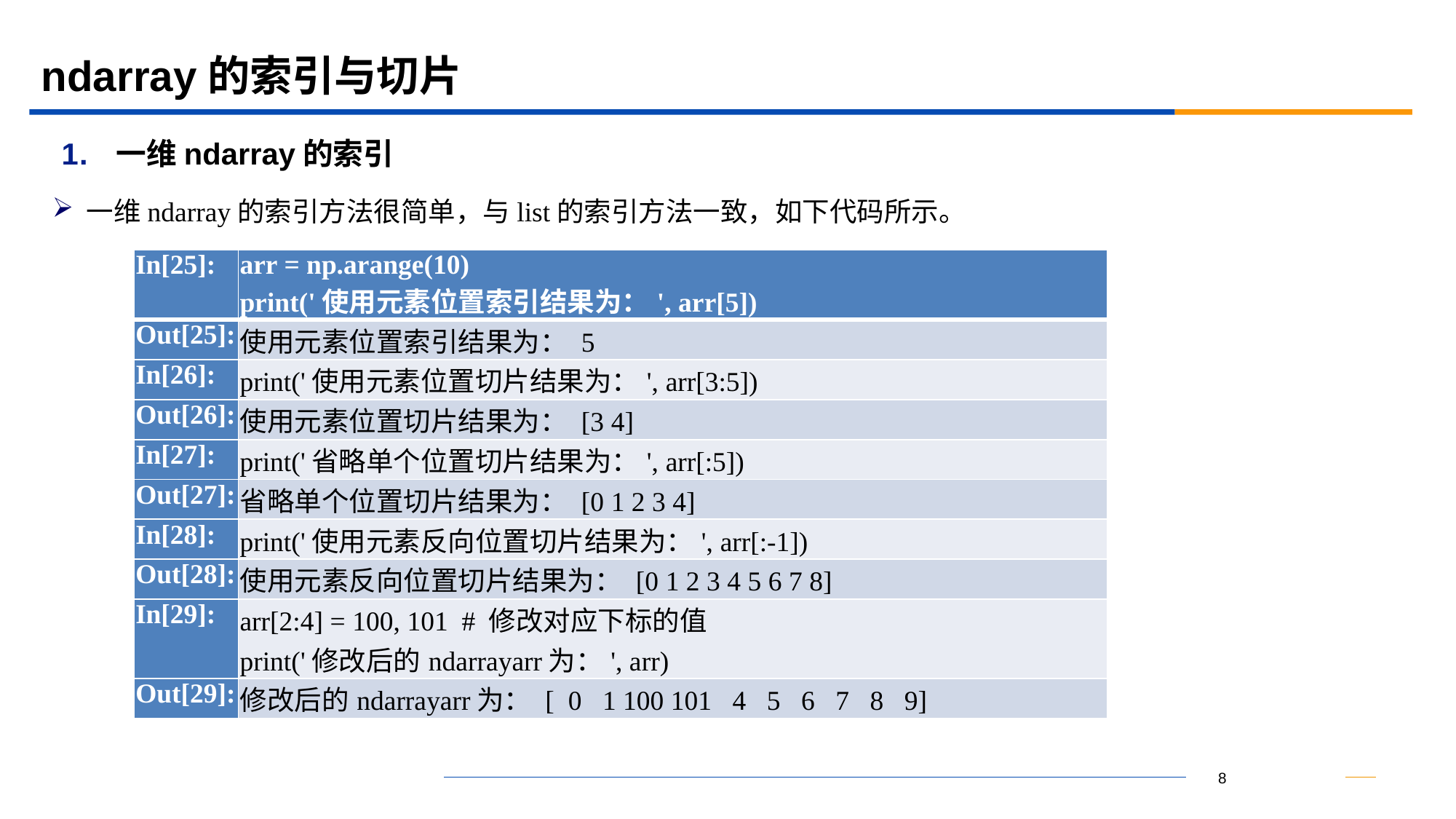

# ndarray的索引与切片
一维ndarray的索引
一维ndarray的索引方法很简单，与list的索引方法一致，如下代码所示。
| In[25]: | arr = np.arange(10) print('使用元素位置索引结果为：', arr[5]) |
| --- | --- |
| Out[25]: | 使用元素位置索引结果为： 5 |
| In[26]: | print('使用元素位置切片结果为：', arr[3:5]) |
| Out[26]: | 使用元素位置切片结果为： [3 4] |
| In[27]: | print('省略单个位置切片结果为：', arr[:5]) |
| Out[27]: | 省略单个位置切片结果为： [0 1 2 3 4] |
| In[28]: | print('使用元素反向位置切片结果为：', arr[:-1]) |
| Out[28]: | 使用元素反向位置切片结果为： [0 1 2 3 4 5 6 7 8] |
| In[29]: | arr[2:4] = 100, 101 # 修改对应下标的值 print('修改后的ndarrayarr为：', arr) |
| Out[29]: | 修改后的ndarrayarr为： [ 0 1 100 101 4 5 6 7 8 9] |